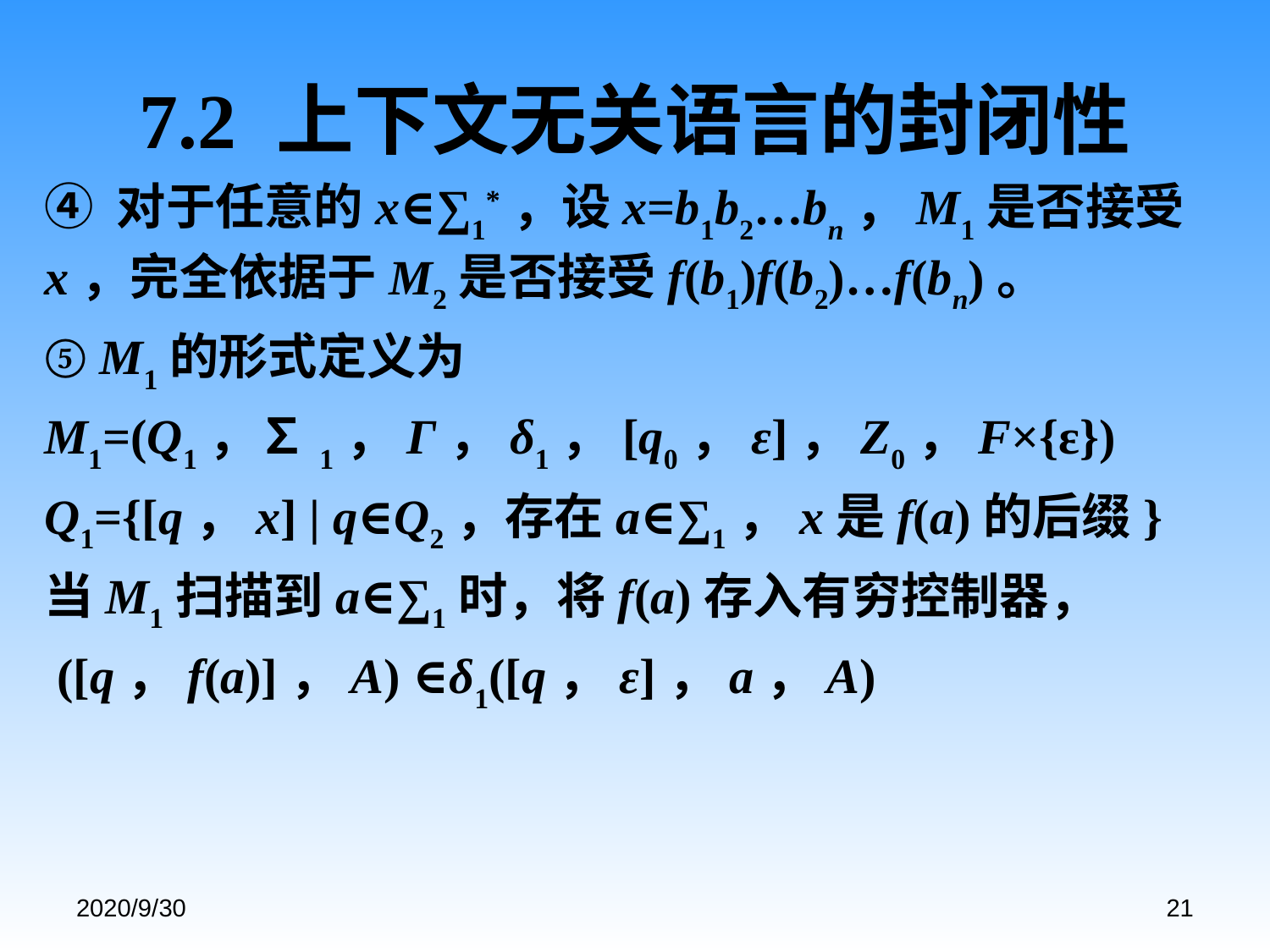

# 7.2 上下文无关语言的封闭性
④ 对于任意的x∈∑1*，设x=b1b2…bn，M1是否接受x，完全依据于M2是否接受f(b1)f(b2)…f(bn)。
⑤ M1的形式定义为
M1=(Q1，∑1，Γ，δ1，[q0，ε]，Z0，F×{ε})
Q1={[q，x] | q∈Q2，存在a∈∑1，x是f(a)的后缀}
当M1扫描到a∈∑1时，将f(a)存入有穷控制器，
 ([q，f(a)]，A) ∈δ1([q，ε]，a，A)
2020/9/30
21